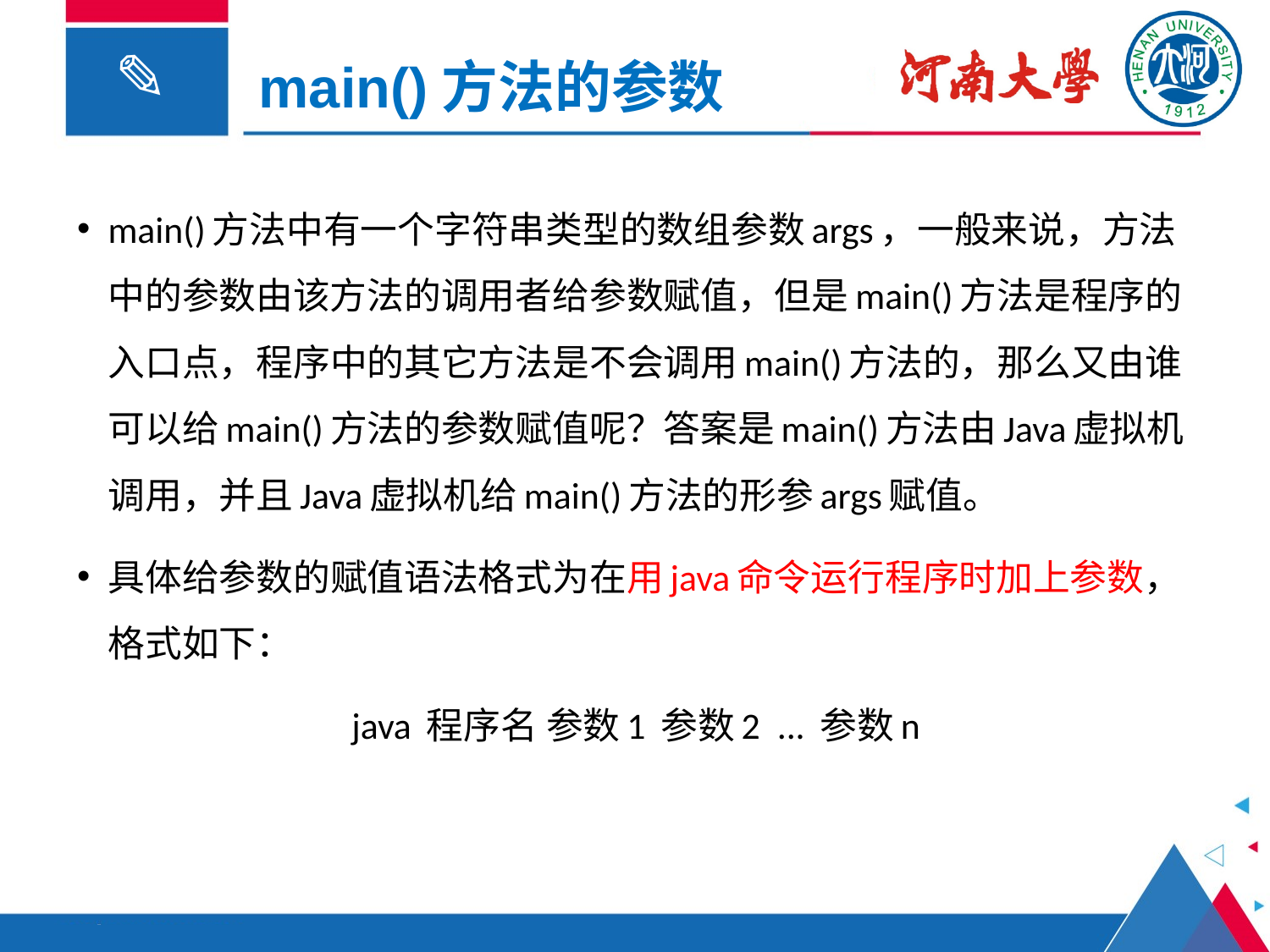

main()方法的参数
main()方法中有一个字符串类型的数组参数args，一般来说，方法中的参数由该方法的调用者给参数赋值，但是main()方法是程序的入口点，程序中的其它方法是不会调用main()方法的，那么又由谁可以给main()方法的参数赋值呢？答案是main()方法由Java虚拟机调用，并且Java虚拟机给main()方法的形参args赋值。
具体给参数的赋值语法格式为在用java命令运行程序时加上参数，格式如下：
java 程序名 参数1 参数2  ... 参数n